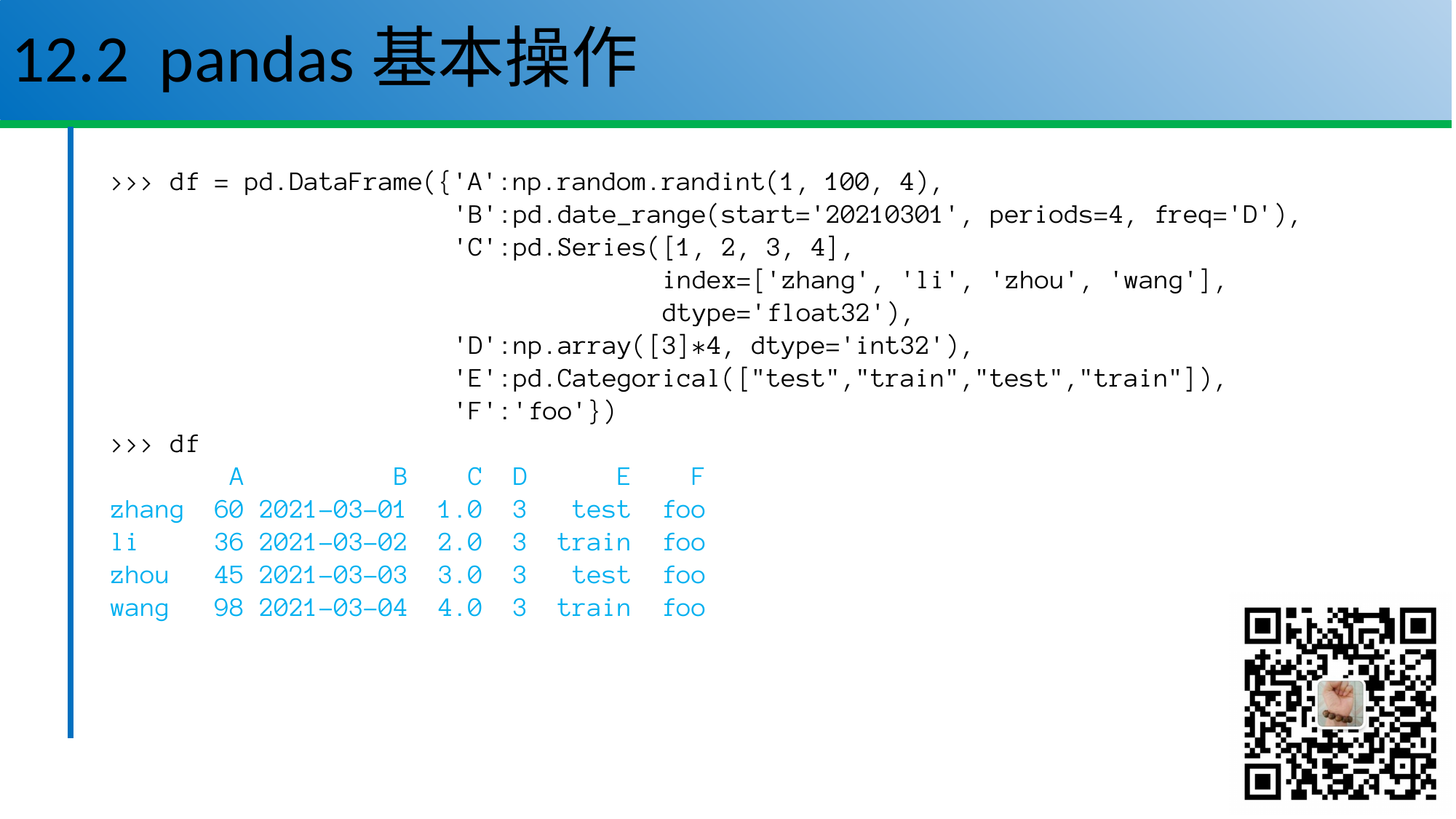

# 12.2  pandas基本操作
>>> df = pd.DataFrame({'A':np.random.randint(1, 100, 4),
                       'B':pd.date_range(start='20210301', periods=4, freq='D'),
                       'C':pd.Series([1, 2, 3, 4],
                                     index=['zhang', 'li', 'zhou', 'wang'],
                                     dtype='float32'),
                       'D':np.array([3]*4, dtype='int32'),
                       'E':pd.Categorical(["test","train","test","train"]),
                       'F':'foo'})
>>> df
        A          B    C  D      E    F
zhang  60 2021-03-01  1.0  3   test  foo
li     36 2021-03-02  2.0  3  train  foo
zhou   45 2021-03-03  3.0  3   test  foo
wang   98 2021-03-04  4.0  3  train  foo